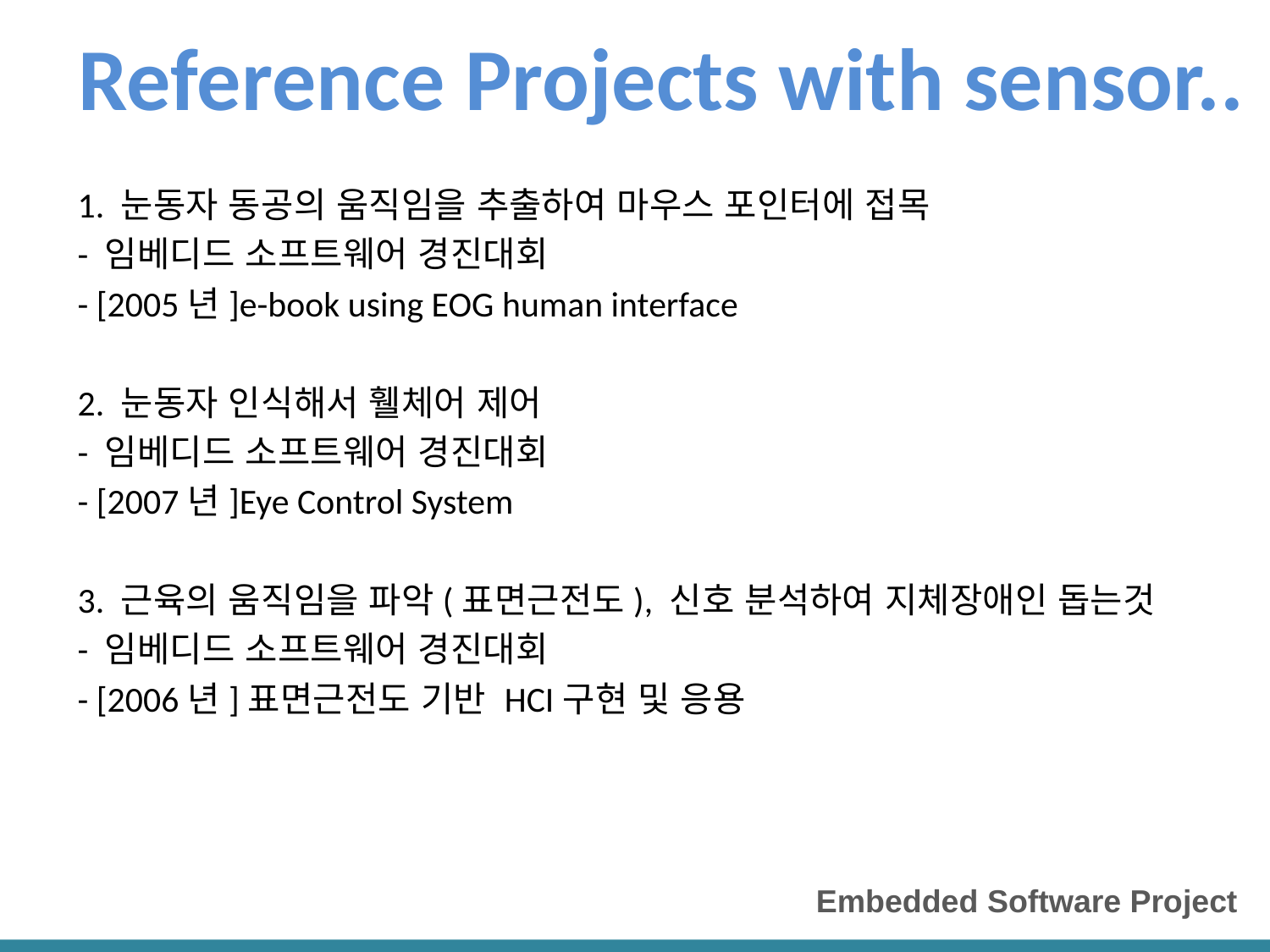

Reference Projects with sensor..
1. 눈동자 동공의 움직임을 추출하여 마우스 포인터에 접목
- 임베디드 소프트웨어 경진대회
- [2005년]e-book using EOG human interface

2. 눈동자 인식해서 휄체어 제어
- 임베디드 소프트웨어 경진대회
- [2007년]Eye Control System

3. 근육의 움직임을 파악(표면근전도), 신호 분석하여 지체장애인 돕는것
- 임베디드 소프트웨어 경진대회
- [2006년]표면근전도 기반 HCI구현 및 응용

          Embedded Software Project